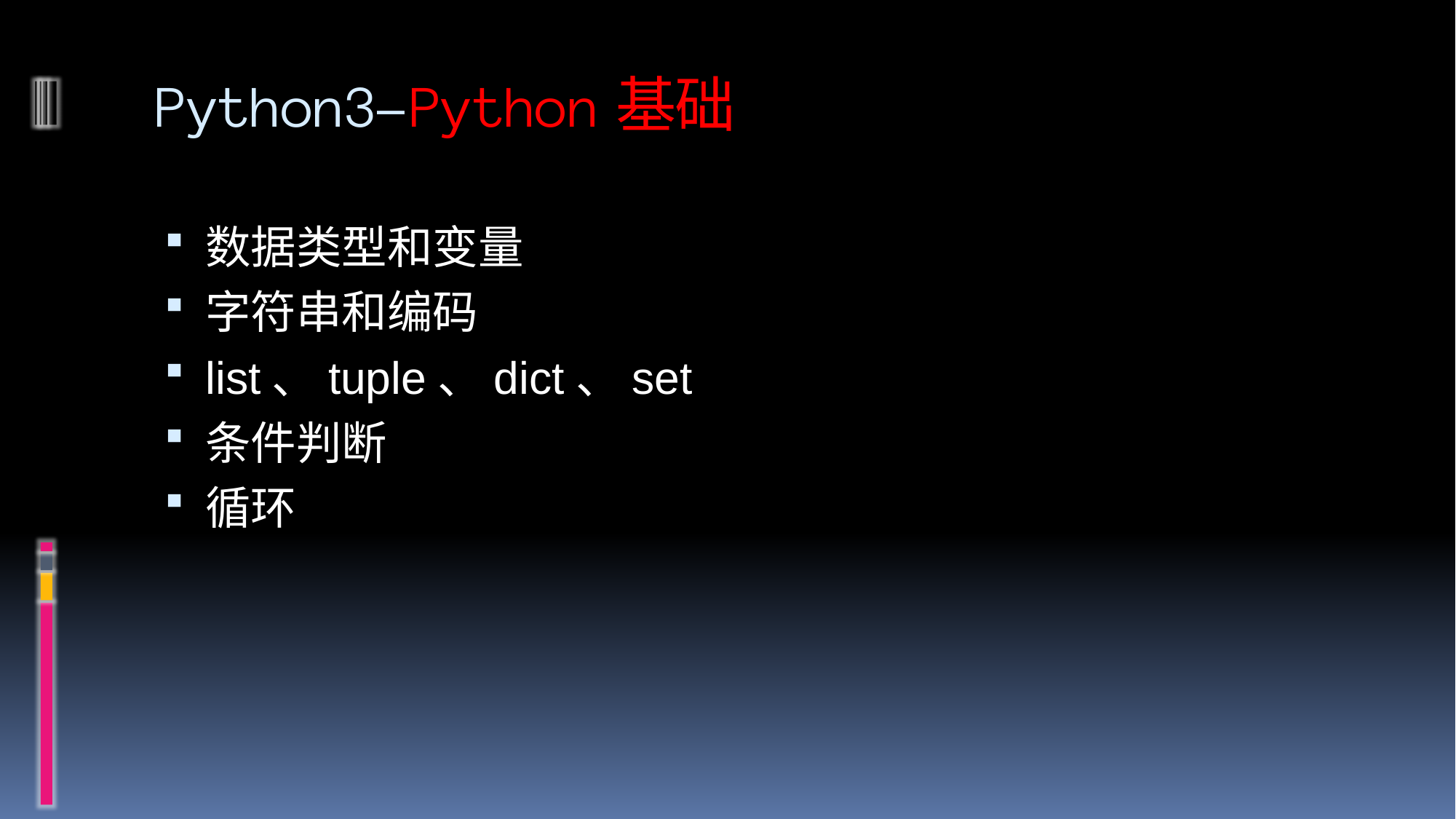

# Python3-Python基础
数据类型和变量
字符串和编码
list、tuple、dict、set
条件判断
循环